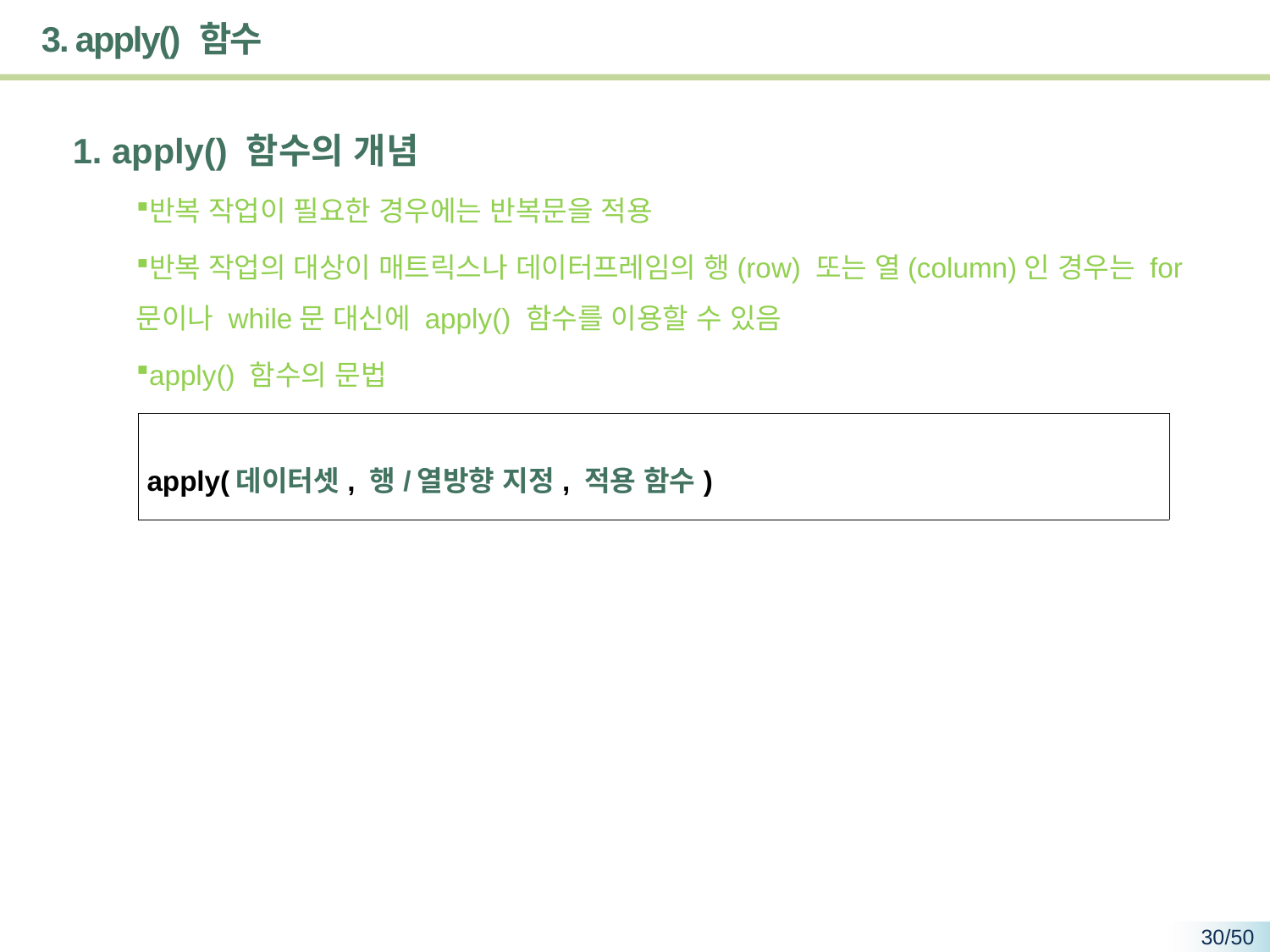

# 3. apply() 함수
1. apply() 함수의 개념
반복 작업이 필요한 경우에는 반복문을 적용
반복 작업의 대상이 매트릭스나 데이터프레임의 행(row) 또는 열(column)인 경우는 for문이나 while문 대신에 apply() 함수를 이용할 수 있음
apply() 함수의 문법

| apply(데이터셋, 행/열방향 지정, 적용 함수) |
| --- |